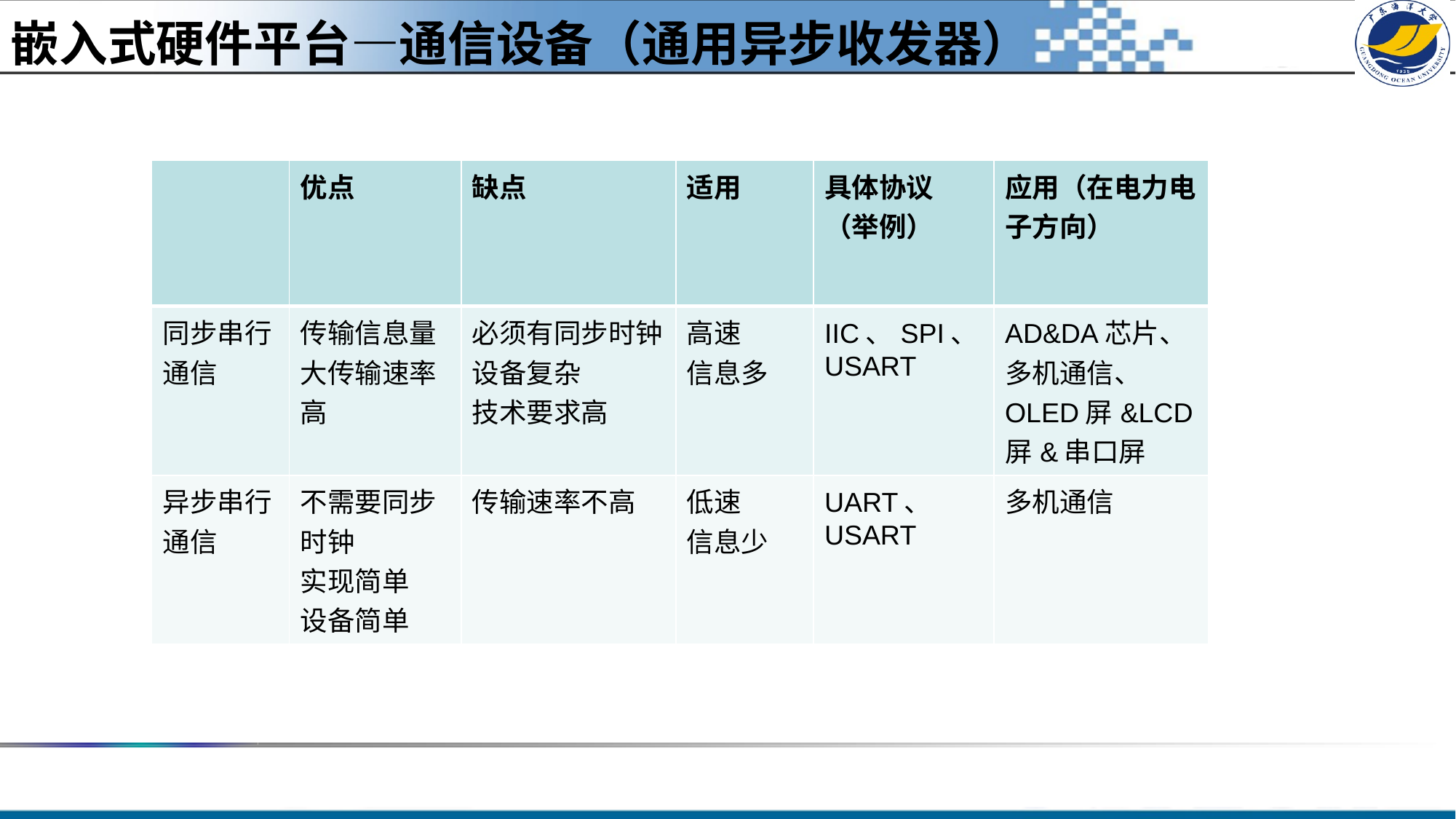

嵌入式硬件平台—通信设备（通用异步收发器）
|  | 优点 | 缺点 | 适用 | 具体协议（举例） | 应用（在电力电子方向） |
| --- | --- | --- | --- | --- | --- |
| 同步串行通信 | 传输信息量大传输速率高 | 必须有同步时钟 设备复杂 技术要求高 | 高速 信息多 | IIC、SPI、 USART | AD&DA芯片、 多机通信、 OLED屏&LCD屏&串口屏 |
| 异步串行通信 | 不需要同步时钟 实现简单 设备简单 | 传输速率不高 | 低速 信息少 | UART、 USART | 多机通信 |
90